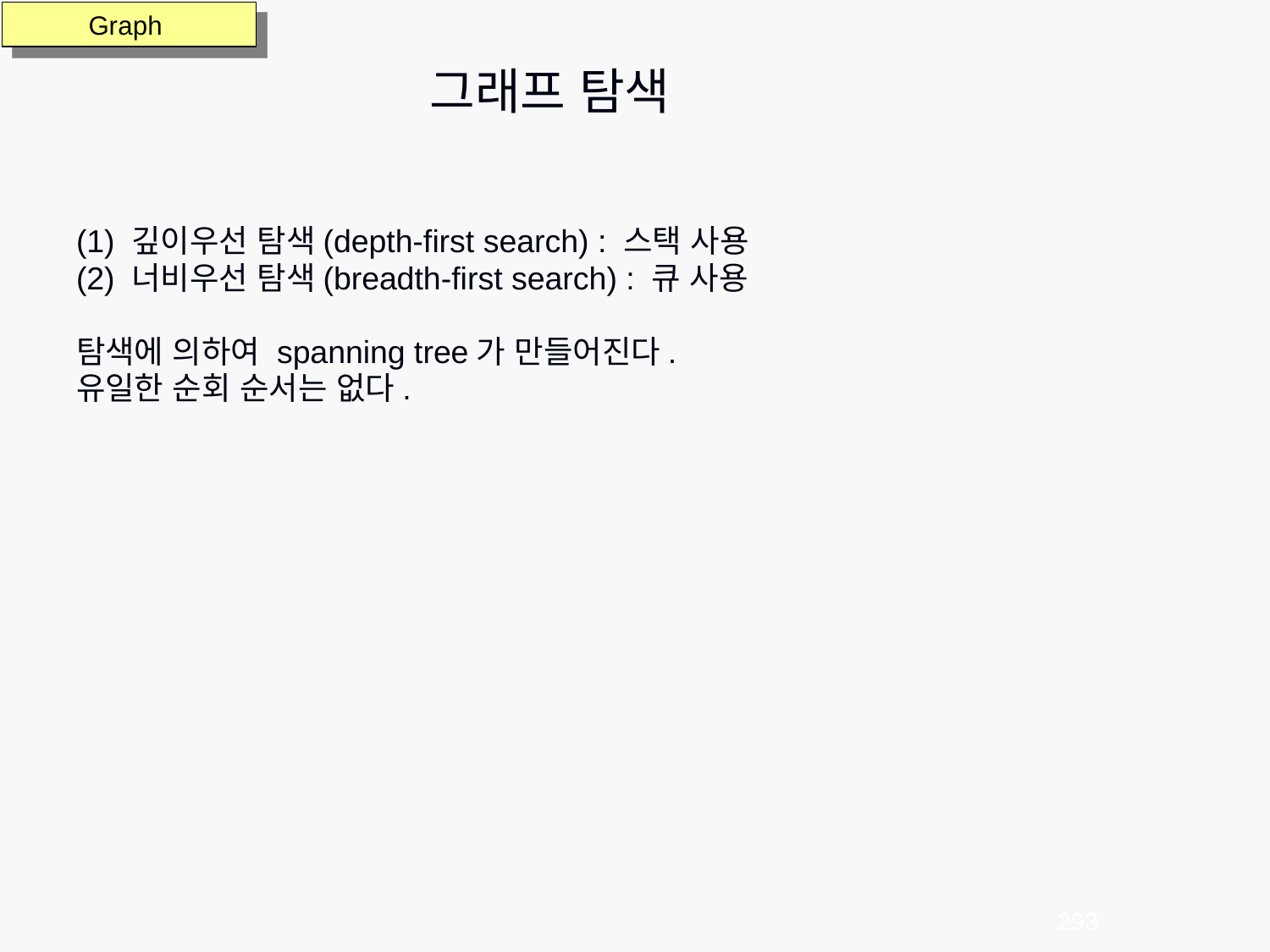

그래프 탐색
(1) 깊이우선 탐색(depth-first search) : 스택 사용
(2) 너비우선 탐색(breadth-first search) : 큐 사용

탐색에 의하여 spanning tree가 만들어진다.
유일한 순회 순서는 없다.

Graph
293